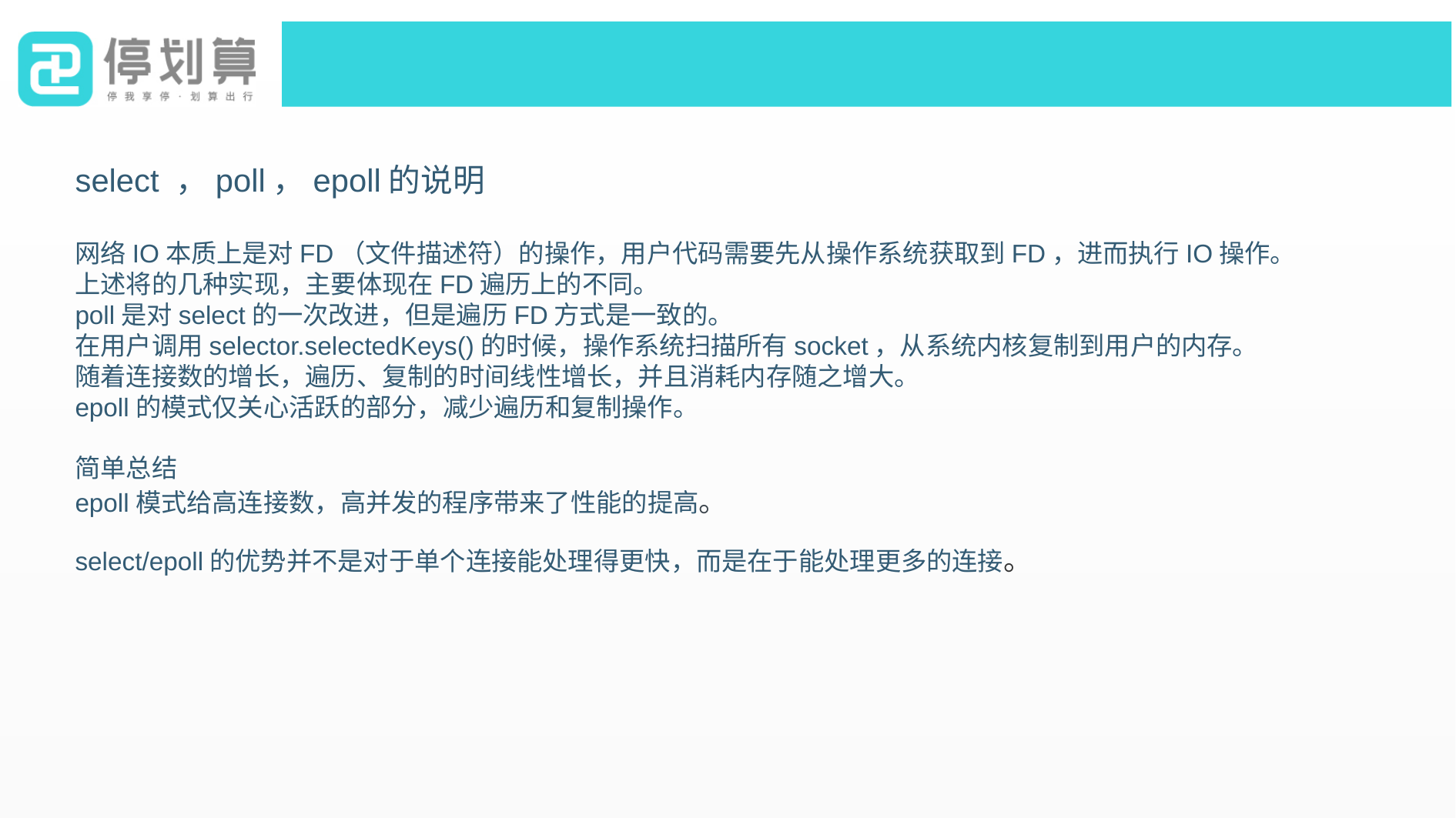

select ，poll，epoll的说明

网络IO本质上是对FD（文件描述符）的操作，用户代码需要先从操作系统获取到FD，进而执行IO操作。上述将的几种实现，主要体现在FD遍历上的不同。
poll是对select的一次改进，但是遍历FD方式是一致的。
在用户调用selector.selectedKeys()的时候，操作系统扫描所有socket，从系统内核复制到用户的内存。随着连接数的增长，遍历、复制的时间线性增长，并且消耗内存随之增大。
epoll的模式仅关心活跃的部分，减少遍历和复制操作。

简单总结
epoll模式给高连接数，高并发的程序带来了性能的提高。
select/epoll的优势并不是对于单个连接能处理得更快，而是在于能处理更多的连接。